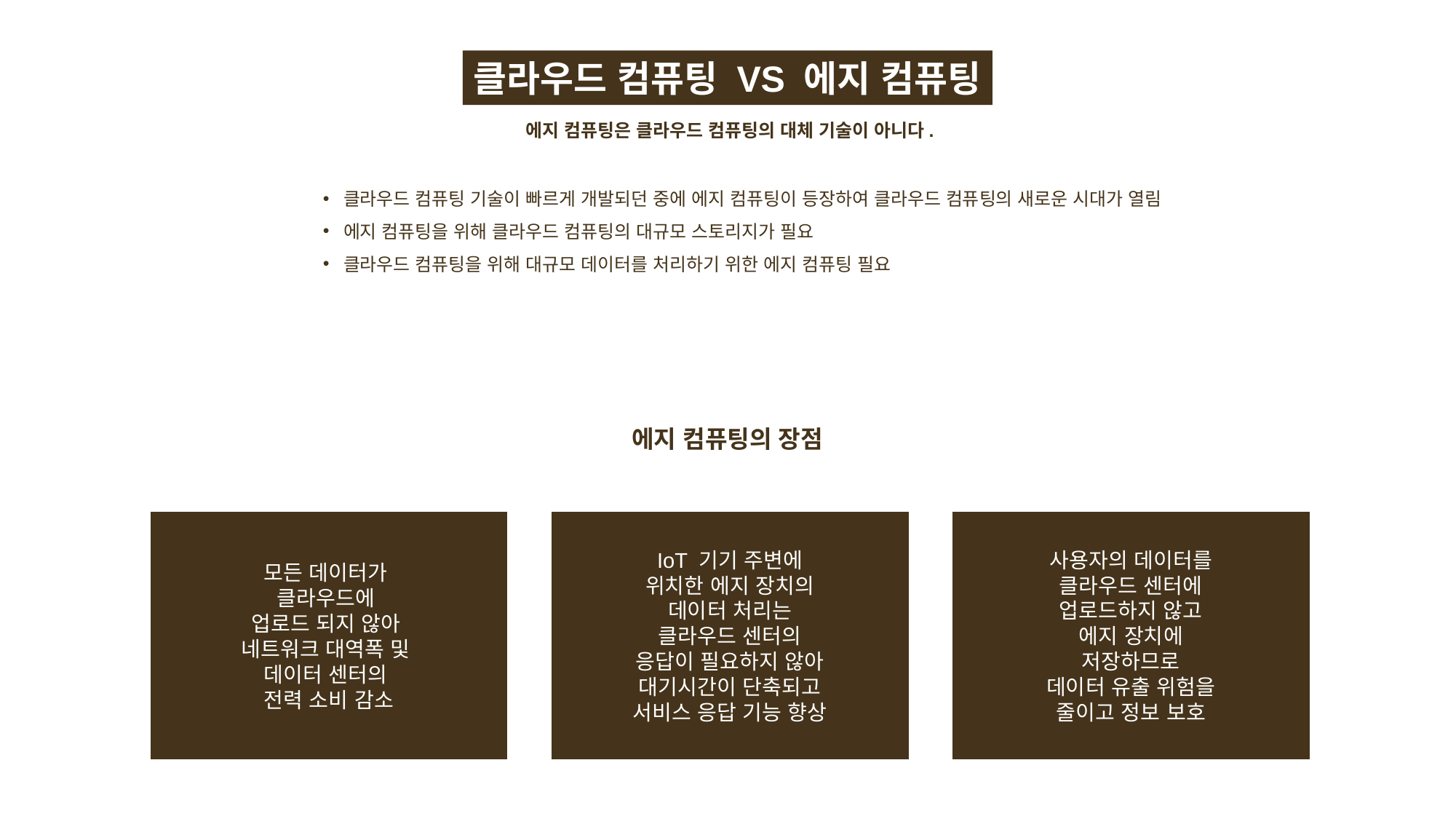

클라우드 컴퓨팅 VS 에지 컴퓨팅
에지 컴퓨팅은 클라우드 컴퓨팅의 대체 기술이 아니다.
클라우드 컴퓨팅 기술이 빠르게 개발되던 중에 에지 컴퓨팅이 등장하여 클라우드 컴퓨팅의 새로운 시대가 열림
에지 컴퓨팅을 위해 클라우드 컴퓨팅의 대규모 스토리지가 필요
클라우드 컴퓨팅을 위해 대규모 데이터를 처리하기 위한 에지 컴퓨팅 필요
에지 컴퓨팅의 장점
모든 데이터가
클라우드에
업로드 되지 않아
네트워크 대역폭 및
데이터 센터의
전력 소비 감소
IoT 기기 주변에
위치한 에지 장치의
데이터 처리는
클라우드 센터의
응답이 필요하지 않아
대기시간이 단축되고
서비스 응답 기능 향상
사용자의 데이터를
클라우드 센터에
업로드하지 않고
에지 장치에
저장하므로
데이터 유출 위험을
줄이고 정보 보호